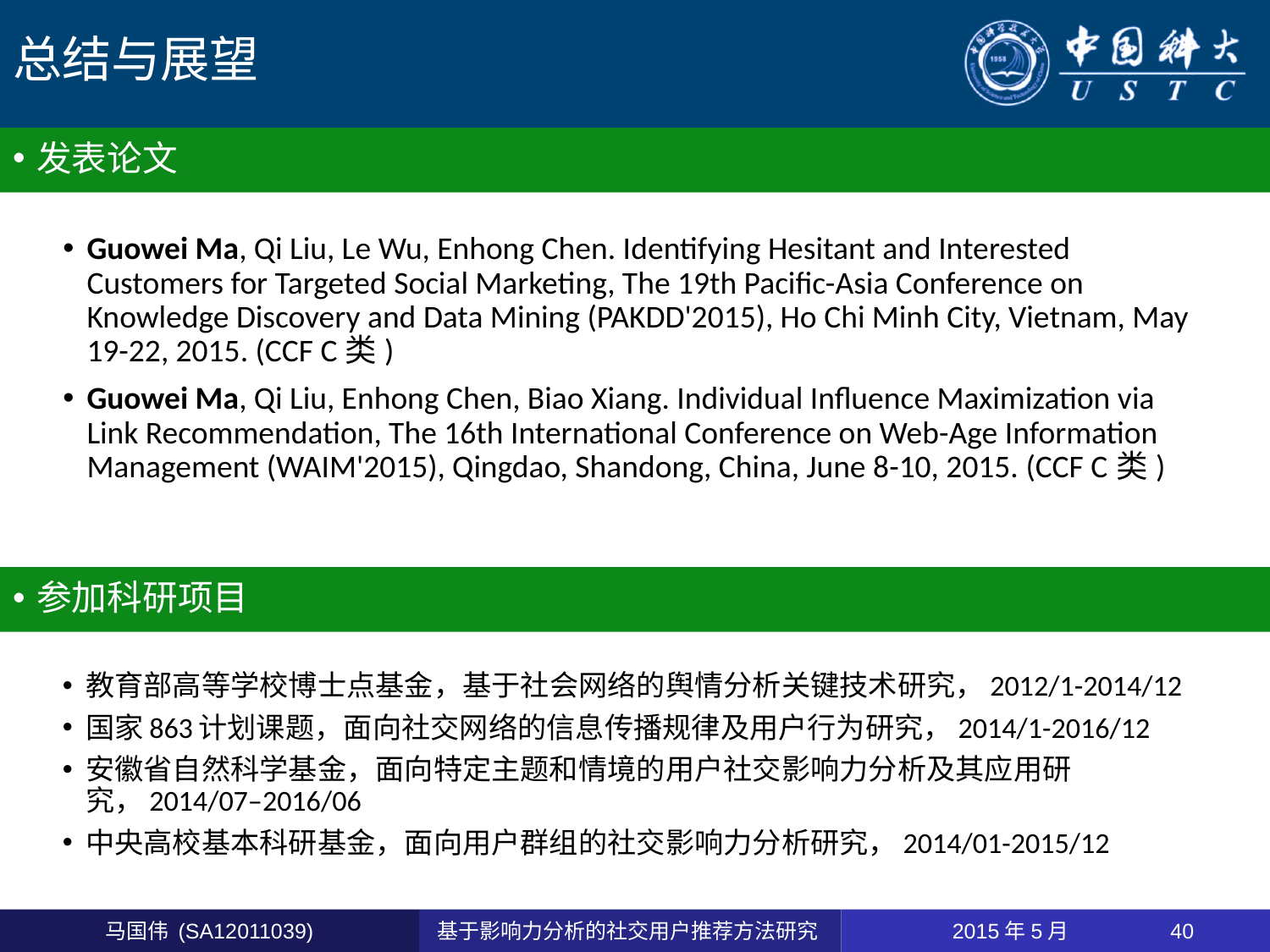

# 总结与展望
发表论文
Guowei Ma, Qi Liu, Le Wu, Enhong Chen. Identifying Hesitant and Interested Customers for Targeted Social Marketing, The 19th Pacific-Asia Conference on Knowledge Discovery and Data Mining (PAKDD'2015), Ho Chi Minh City, Vietnam, May 19-22, 2015. (CCF C类)
Guowei Ma, Qi Liu, Enhong Chen, Biao Xiang. Individual Influence Maximization via Link Recommendation, The 16th International Conference on Web-Age Information Management (WAIM'2015), Qingdao, Shandong, China, June 8-10, 2015. (CCF C类)
参加科研项目
教育部高等学校博士点基金，基于社会网络的舆情分析关键技术研究，2012/1-2014/12
国家863计划课题，面向社交网络的信息传播规律及用户行为研究，2014/1-2016/12
安徽省自然科学基金，面向特定主题和情境的用户社交影响力分析及其应用研究，2014/07–2016/06
中央高校基本科研基金，面向用户群组的社交影响力分析研究，2014/01-2015/12

2015年5月
40